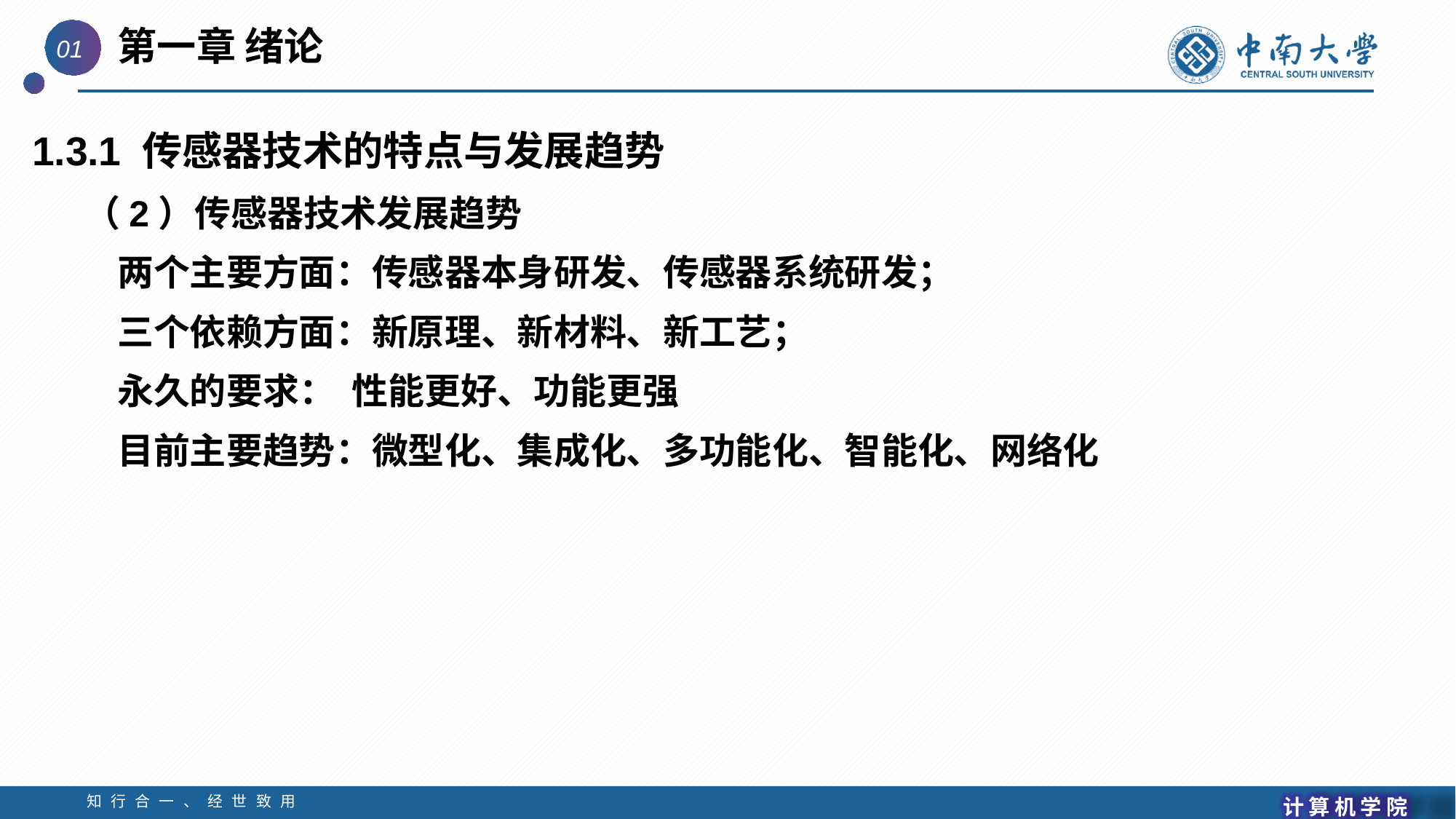

1.3.1 传感器技术的特点与发展趋势
（2）传感器技术发展趋势
   两个主要方面：传感器本身研发、传感器系统研发；
   三个依赖方面：新原理、新材料、新工艺；
   永久的要求：  性能更好、功能更强
   目前主要趋势：微型化、集成化、多功能化、智能化、网络化